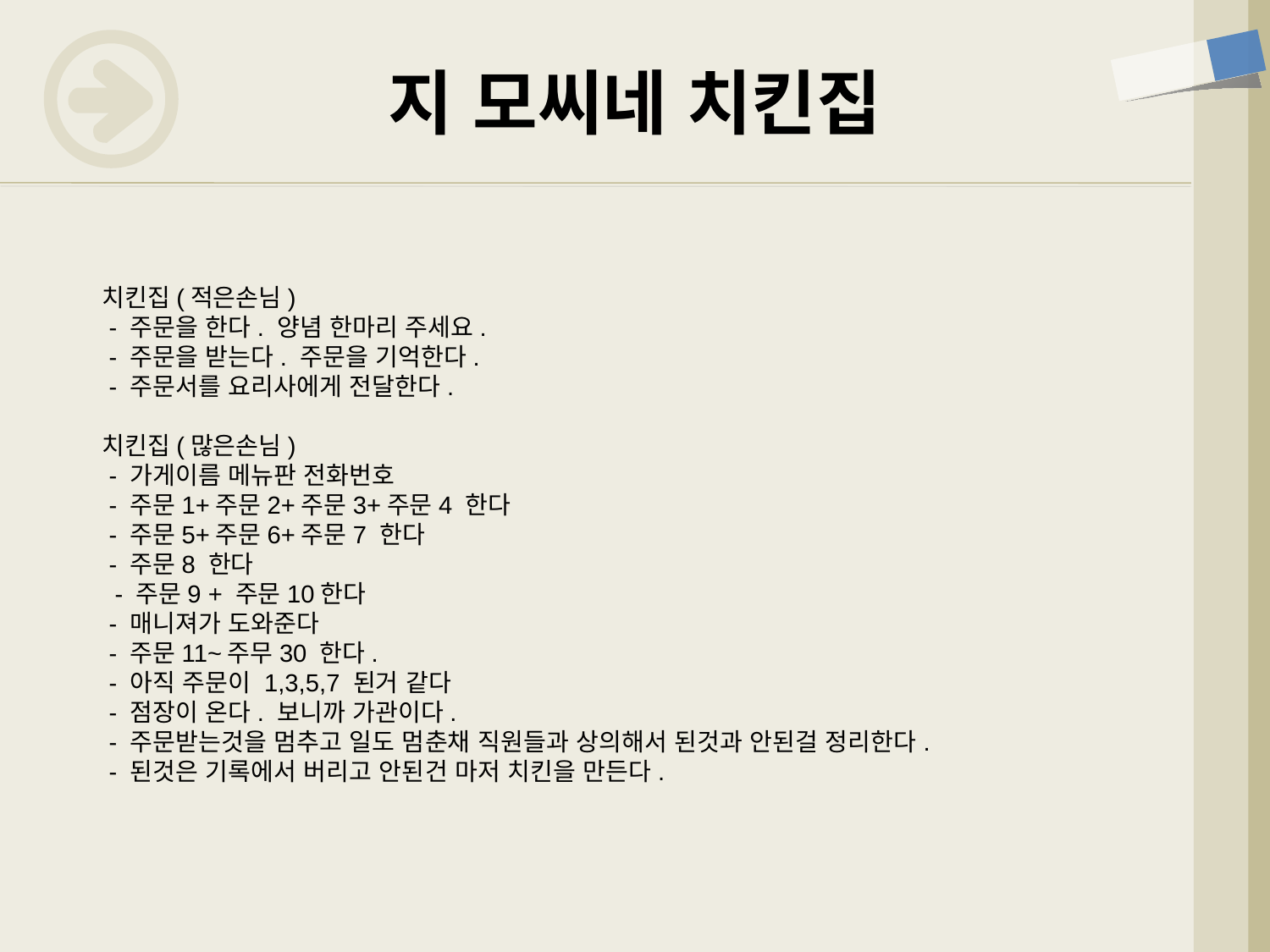

# 지 모씨네 치킨집
치킨집(적은손님)
 - 주문을 한다. 양념 한마리 주세요.
 - 주문을 받는다. 주문을 기억한다.
 - 주문서를 요리사에게 전달한다.

치킨집(많은손님)
 - 가게이름 메뉴판 전화번호
 - 주문1+주문2+주문3+주문4 한다
 - 주문5+주문6+주문7 한다
 - 주문8 한다
 - 주문9 + 주문10한다
 - 매니져가 도와준다
 - 주문11~주무30 한다.
 - 아직 주문이 1,3,5,7 된거 같다
 - 점장이 온다. 보니까 가관이다.
 - 주문받는것을 멈추고 일도 멈춘채 직원들과 상의해서 된것과 안된걸 정리한다.
 - 된것은 기록에서 버리고 안된건 마저 치킨을 만든다.